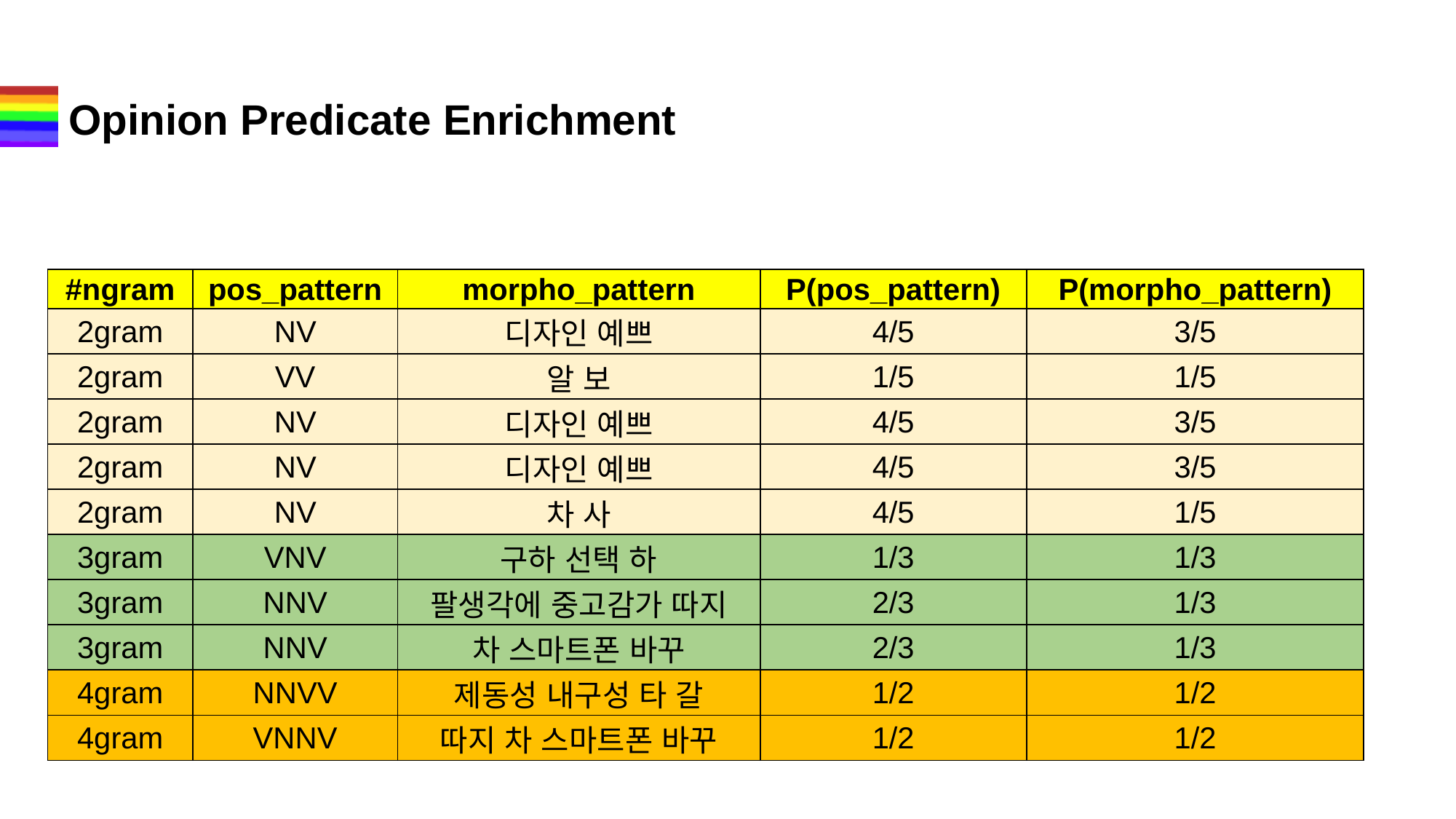

# Opinion Predicate Enrichment
| #ngram | pos\_pattern | morpho\_pattern | P(pos\_pattern) | P(morpho\_pattern) |
| --- | --- | --- | --- | --- |
| 2gram | NV | 디자인 예쁘 | 4/5 | 3/5 |
| 2gram | VV | 알 보 | 1/5 | 1/5 |
| 2gram | NV | 디자인 예쁘 | 4/5 | 3/5 |
| 2gram | NV | 디자인 예쁘 | 4/5 | 3/5 |
| 2gram | NV | 차 사 | 4/5 | 1/5 |
| 3gram | VNV | 구하 선택 하 | 1/3 | 1/3 |
| 3gram | NNV | 팔생각에 중고감가 따지 | 2/3 | 1/3 |
| 3gram | NNV | 차 스마트폰 바꾸 | 2/3 | 1/3 |
| 4gram | NNVV | 제동성 내구성 타 갈 | 1/2 | 1/2 |
| 4gram | VNNV | 따지 차 스마트폰 바꾸 | 1/2 | 1/2 |